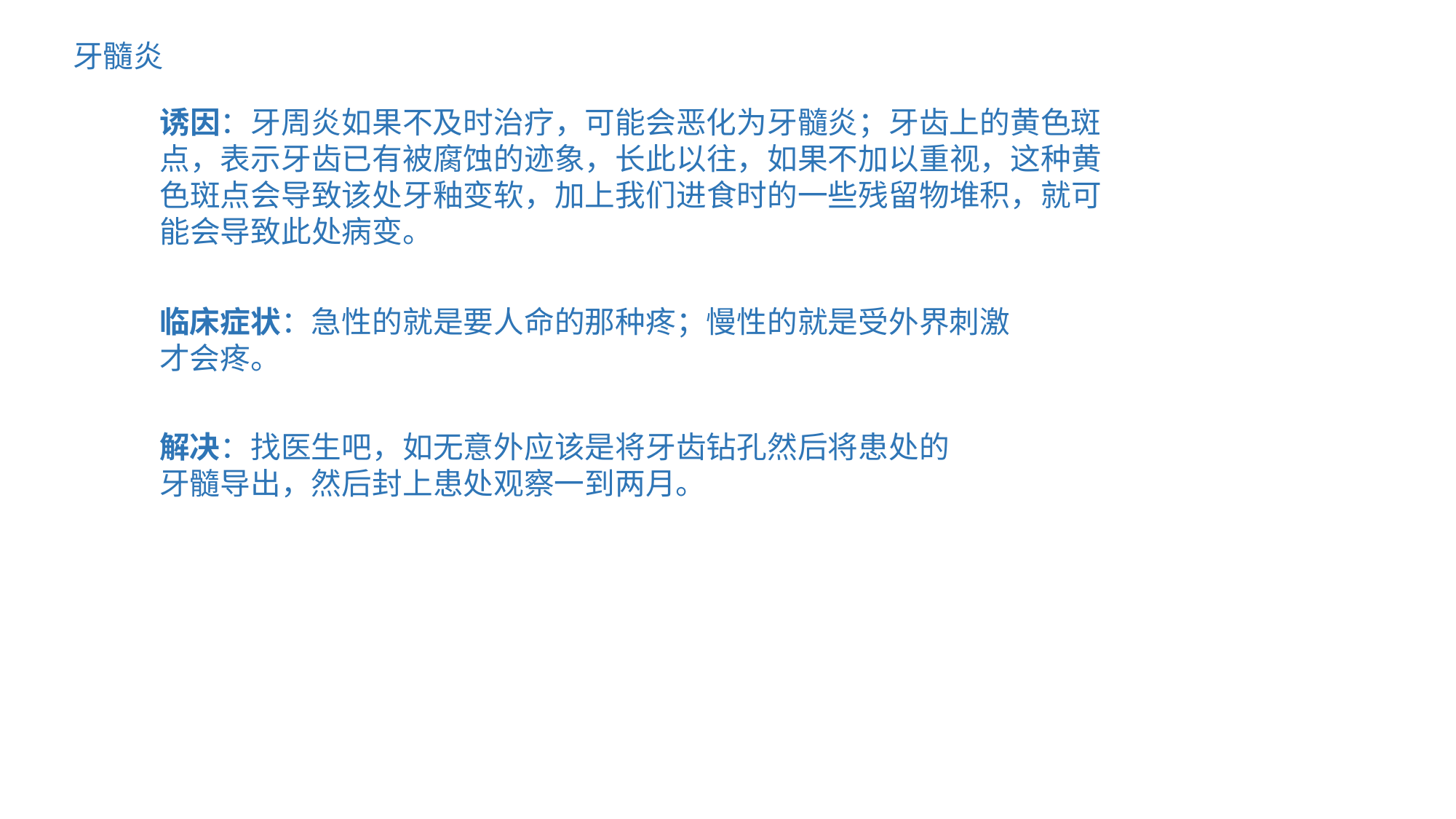

牙髓炎
诱因：牙周炎如果不及时治疗，可能会恶化为牙髓炎；牙齿上的黄色斑点，表示牙齿已有被腐蚀的迹象，长此以往，如果不加以重视，这种黄色斑点会导致该处牙釉变软，加上我们进食时的一些残留物堆积，就可能会导致此处病变。
临床症状：急性的就是要人命的那种疼；慢性的就是受外界刺激才会疼。
解决：找医生吧，如无意外应该是将牙齿钻孔然后将患处的牙髓导出，然后封上患处观察一到两月。